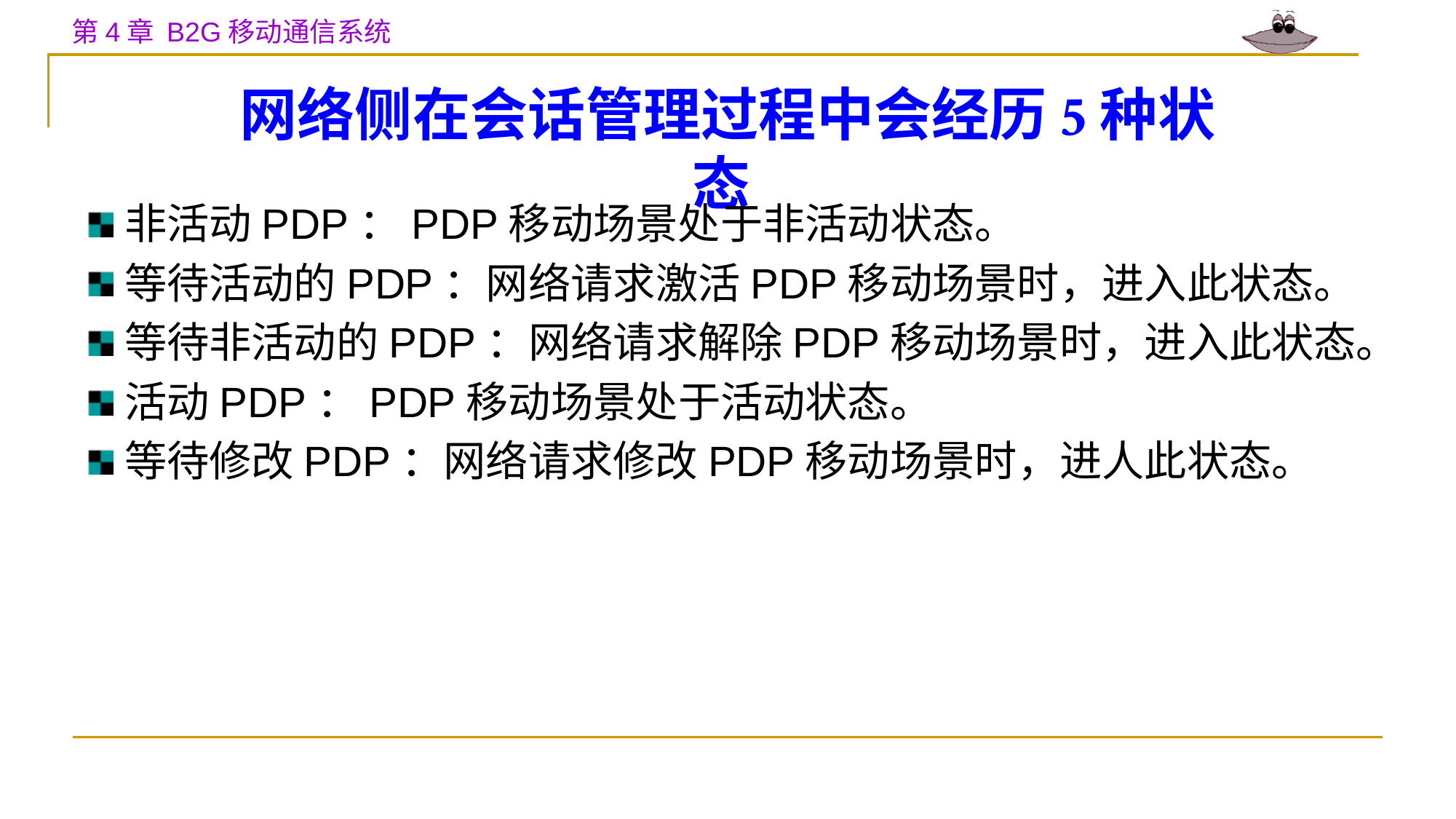

# 网络侧在会话管理过程中会经历5种状态
非活动PDP：PDP移动场景处于非活动状态。
等待活动的PDP：网络请求激活PDP移动场景时，进入此状态。
等待非活动的PDP：网络请求解除PDP移动场景时，进入此状态。
活动PDP：PDP移动场景处于活动状态。
等待修改PDP：网络请求修改PDP移动场景时，进人此状态。